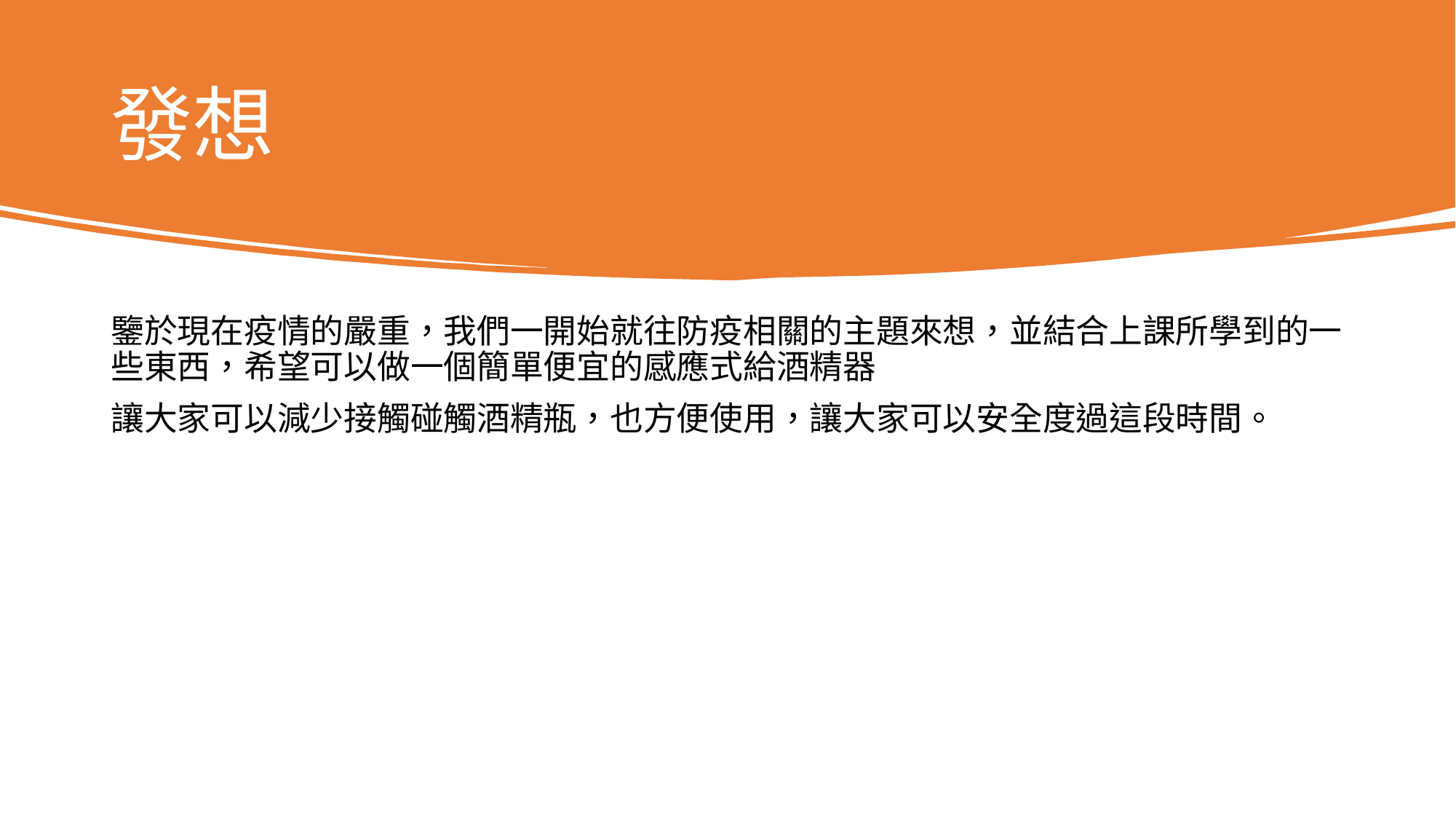

# 發想
鑒於現在疫情的嚴重，我們一開始就往防疫相關的主題來想，並結合上課所學到的一些東西，希望可以做一個簡單便宜的感應式給酒精器
讓大家可以減少接觸碰觸酒精瓶，也方便使用，讓大家可以安全度過這段時間。